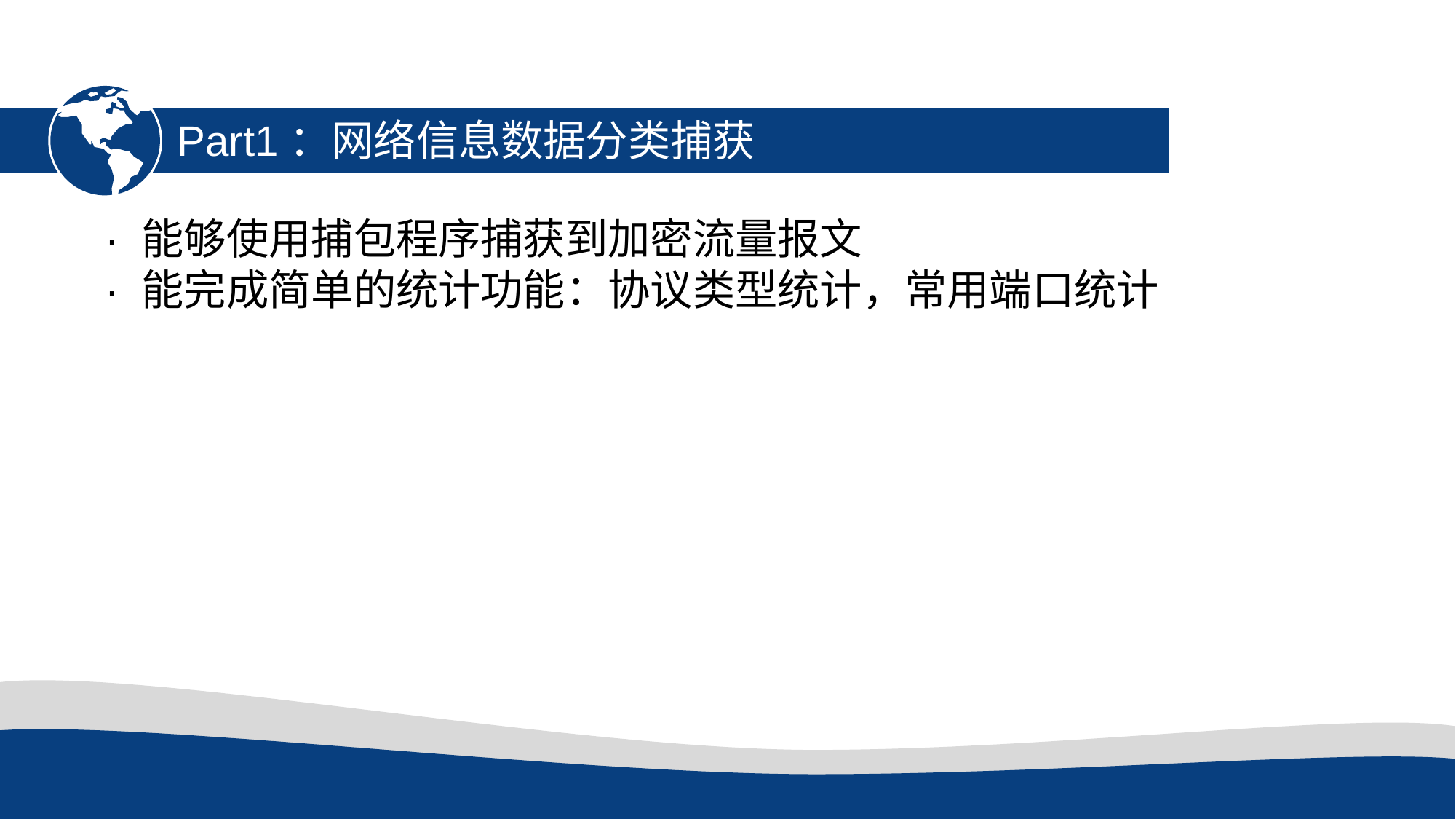

Part1：网络信息数据分类捕获
· 能够使用捕包程序捕获到加密流量报文
· 能完成简单的统计功能：协议类型统计，常用端口统计